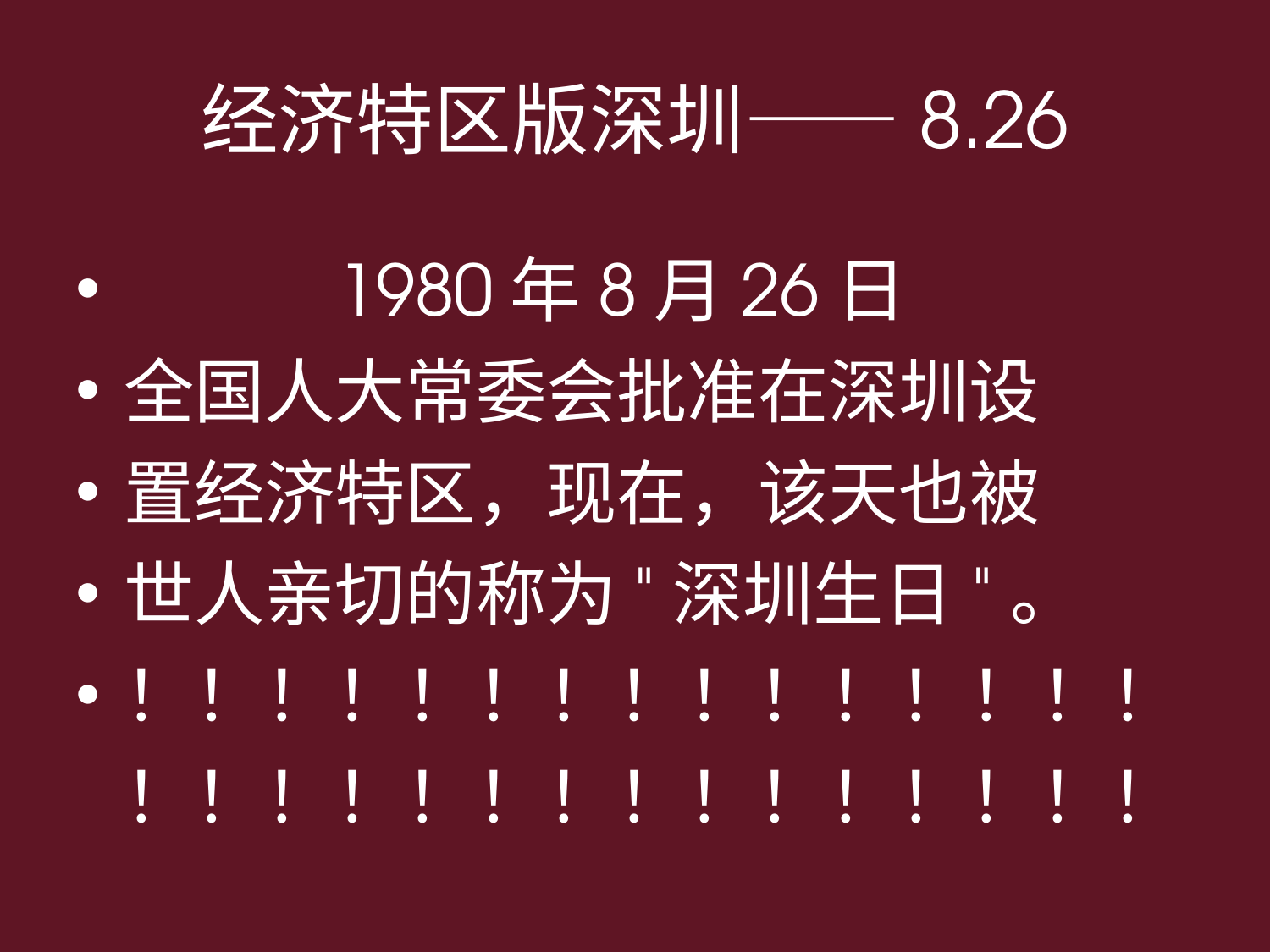

# 经济特区版深圳——8.26
           1980年8月26日
全国人大常委会批准在深圳设
置经济特区，现在，该天也被
世人亲切的称为"深圳生日"。
！！！！！！！！！！！！！！！！！！！！！！！！！！！！！！